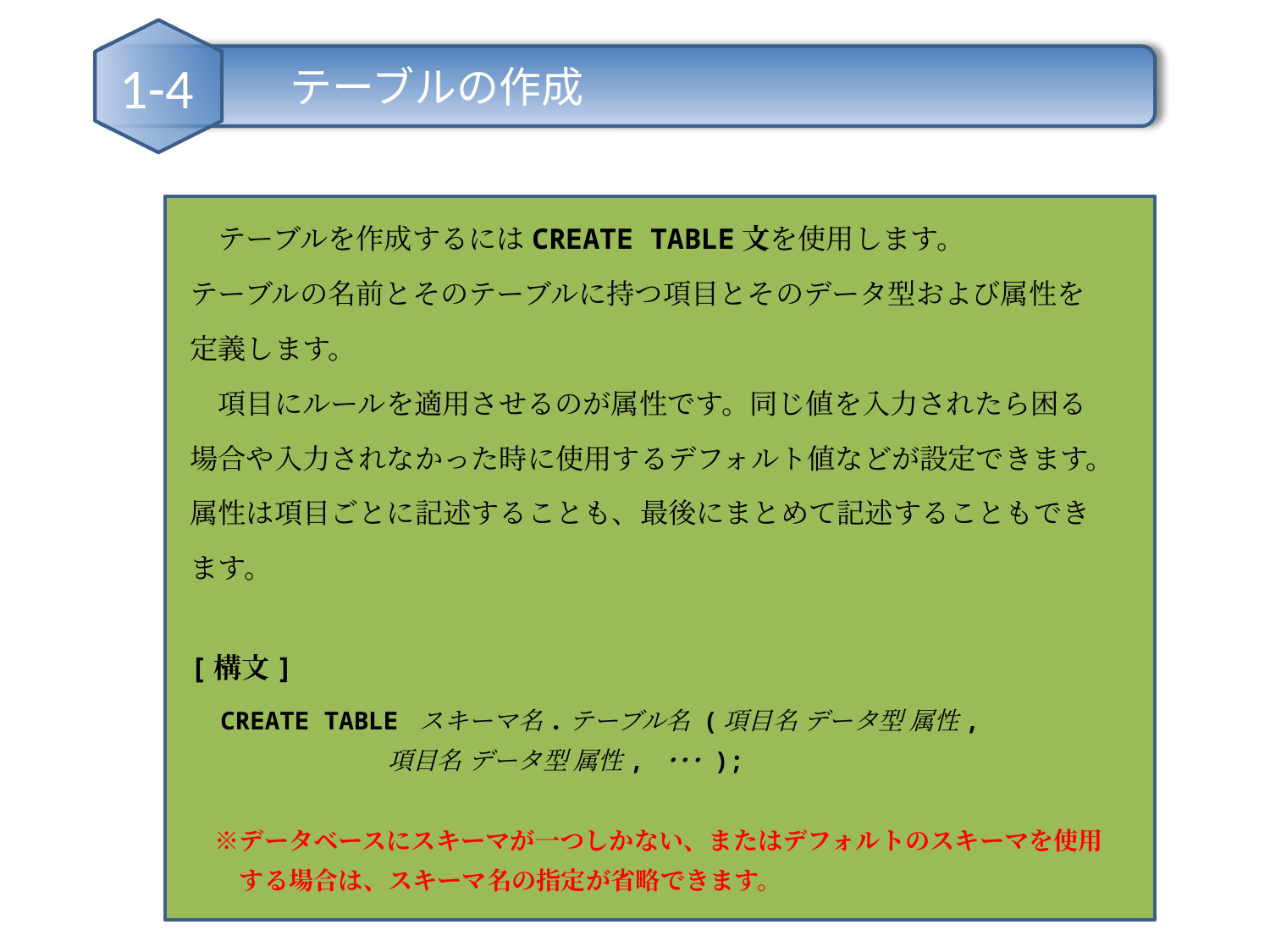

テーブルの作成
1-4
　テーブルを作成するにはCREATE TABLE文を使用します。
テーブルの名前とそのテーブルに持つ項目とそのデータ型および属性を
定義します。
　項目にルールを適用させるのが属性です。同じ値を入力されたら困る
場合や入力されなかった時に使用するデフォルト値などが設定できます。
属性は項目ごとに記述することも、最後にまとめて記述することもでき
ます。

[構文]
　CREATE TABLE スキーマ名.テーブル名 (項目名 データ型 属性,
　　　　　　　　項目名 データ型 属性, ･･･ );

　※データベースにスキーマが一つしかない、またはデフォルトのスキーマを使用
　　する場合は、スキーマ名の指定が省略できます。